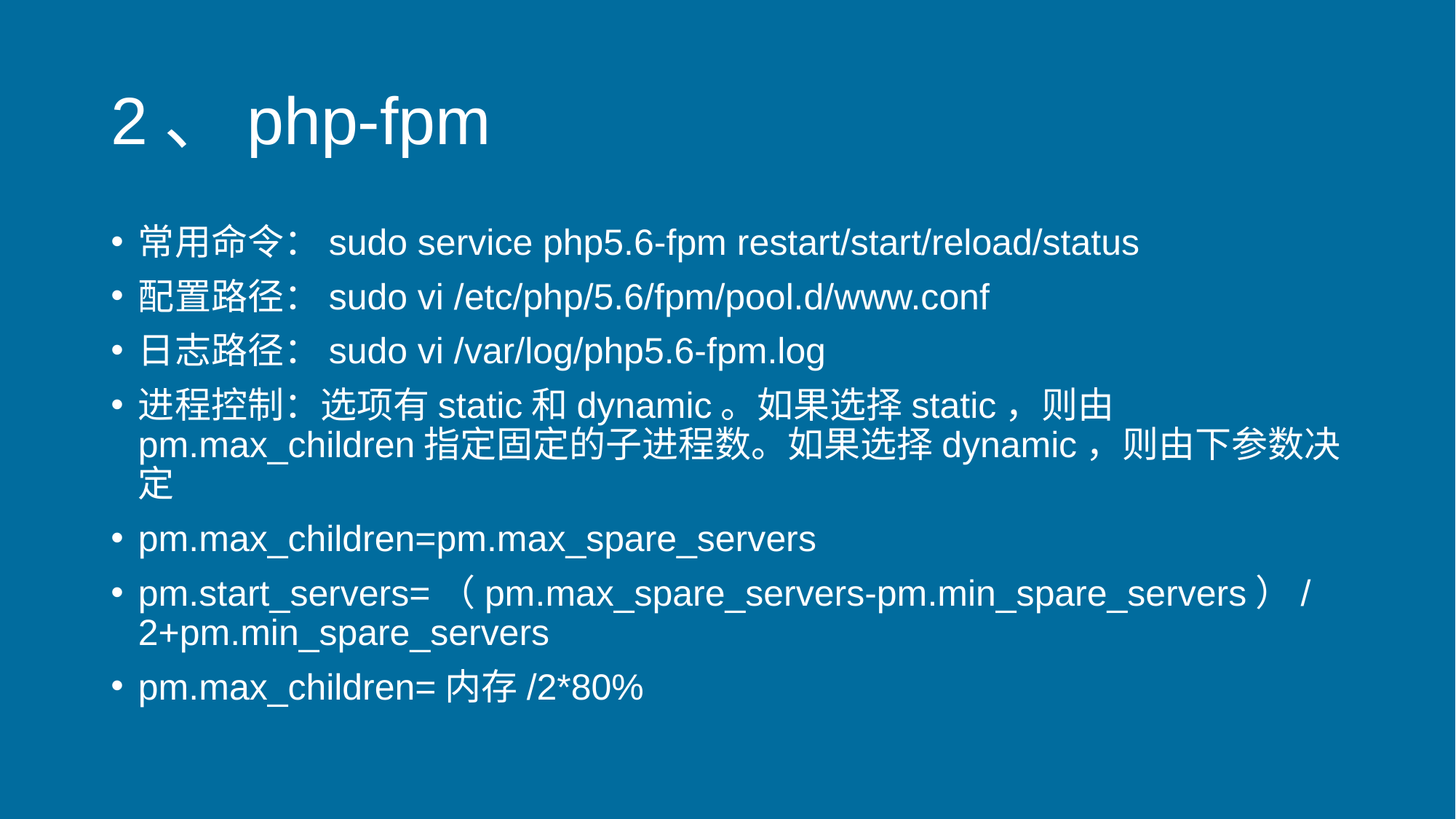

# 2、php-fpm
常用命令：sudo service php5.6-fpm restart/start/reload/status
配置路径：sudo vi /etc/php/5.6/fpm/pool.d/www.conf
日志路径：sudo vi /var/log/php5.6-fpm.log
进程控制：选项有static和dynamic。如果选择static，则由pm.max_children指定固定的子进程数。如果选择dynamic，则由下参数决定
pm.max_children=pm.max_spare_servers
pm.start_servers=（pm.max_spare_servers-pm.min_spare_servers）/2+pm.min_spare_servers
pm.max_children=内存/2*80%